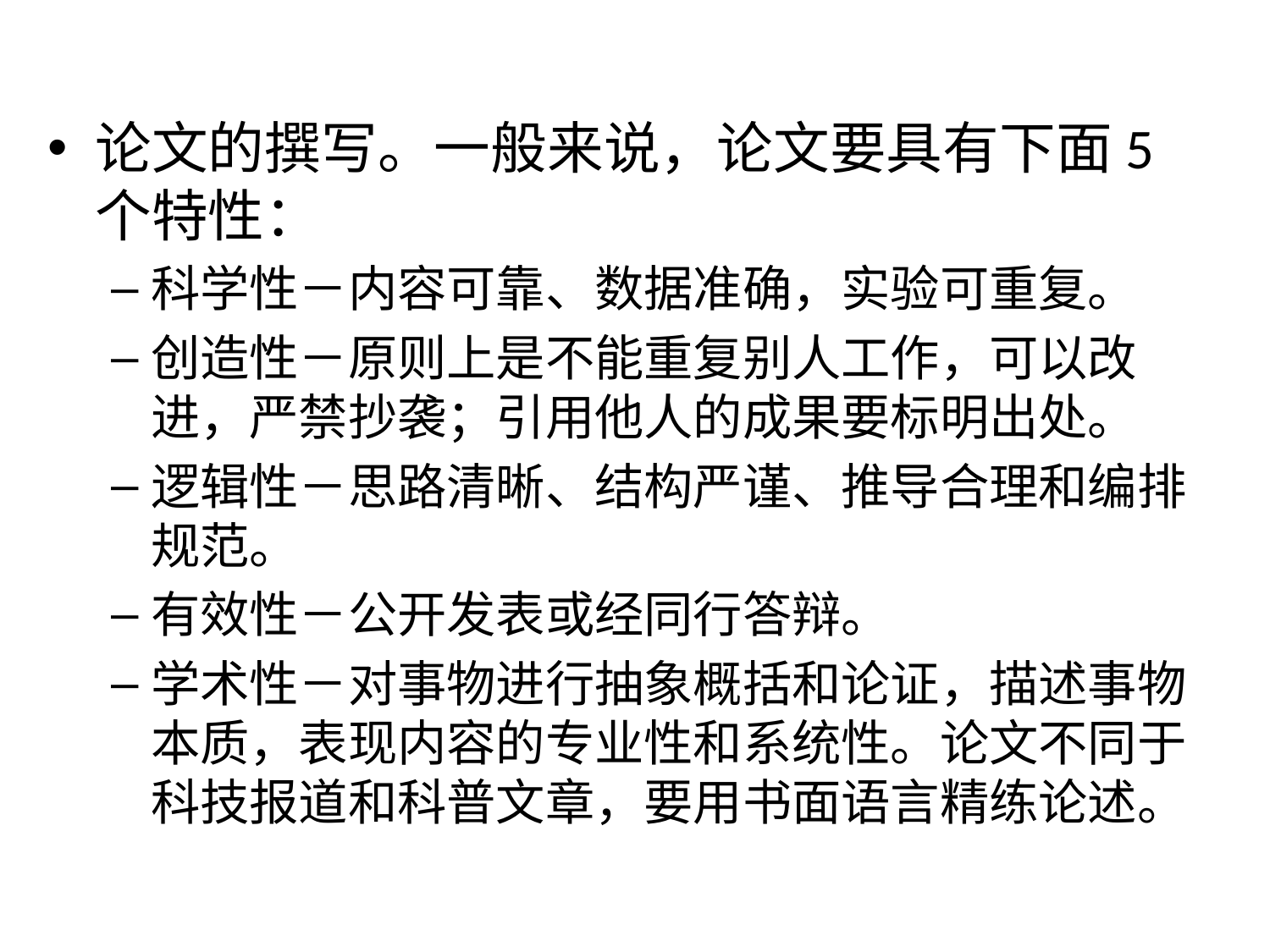

论文的撰写。一般来说，论文要具有下面5个特性：
科学性－内容可靠、数据准确，实验可重复。
创造性－原则上是不能重复别人工作，可以改进，严禁抄袭；引用他人的成果要标明出处。
逻辑性－思路清晰、结构严谨、推导合理和编排规范。
有效性－公开发表或经同行答辩。
学术性－对事物进行抽象概括和论证，描述事物本质，表现内容的专业性和系统性。论文不同于科技报道和科普文章，要用书面语言精练论述。